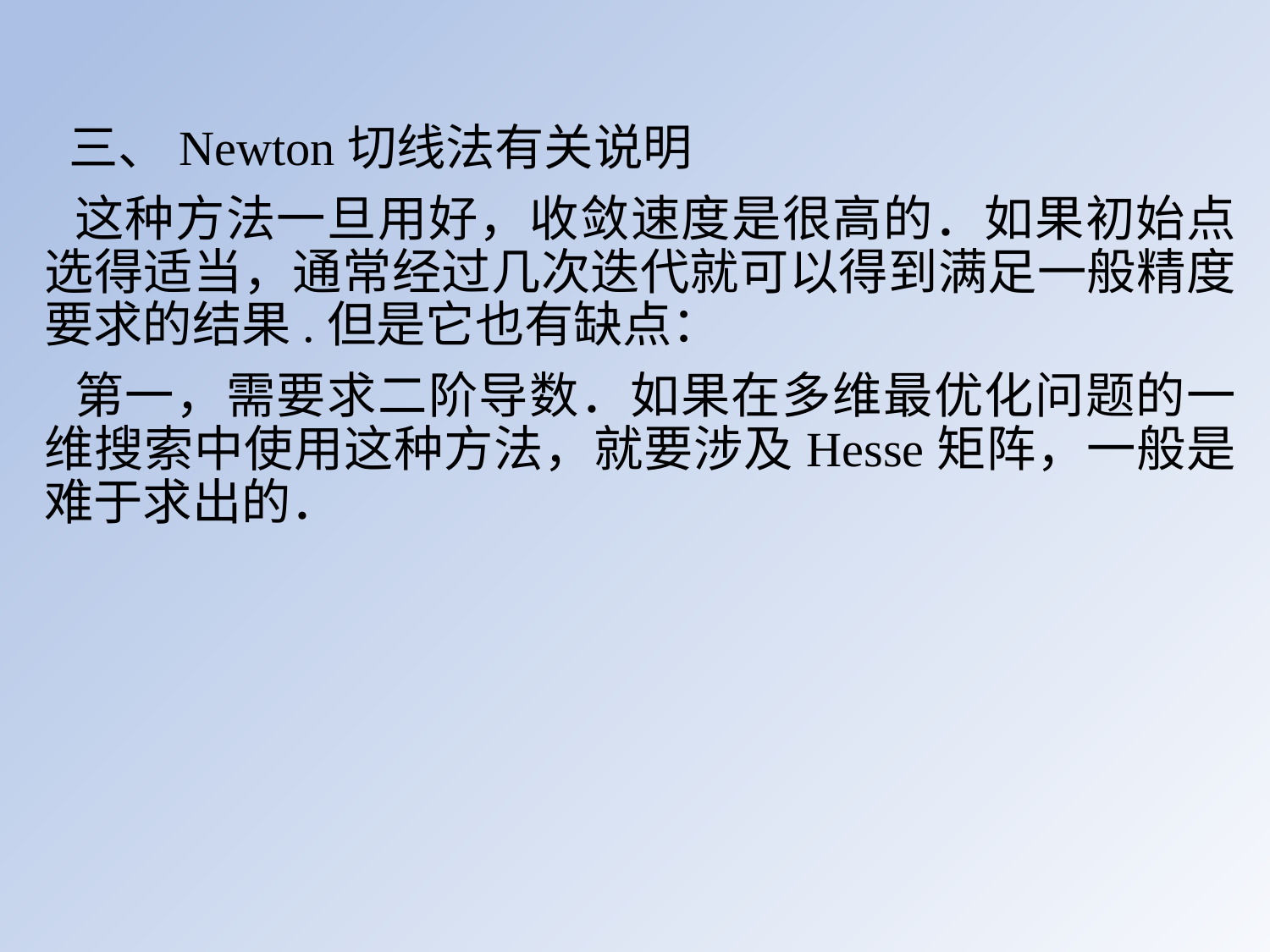

三、Newton切线法有关说明
    这种方法一旦用好，收敛速度是很高的．如果初始点选得适当，通常经过几次迭代就可以得到满足一般精度要求的结果.但是它也有缺点：
    第一，需要求二阶导数．如果在多维最优化问题的一维搜索中使用这种方法，就要涉及Hesse矩阵，一般是难于求出的．